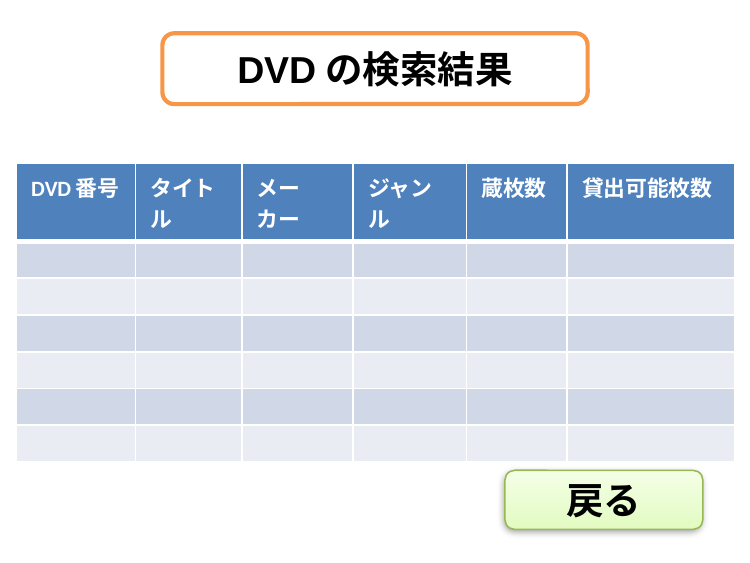

DVDの検索結果
| DVD番号 | タイトル | メーカー | ジャンル | 蔵枚数 | 貸出可能枚数 |
| --- | --- | --- | --- | --- | --- |
|  |  |  |  |  |  |
|  |  |  |  |  |  |
|  |  |  |  |  |  |
|  |  |  |  |  |  |
|  |  |  |  |  |  |
|  |  |  |  |  |  |
戻る